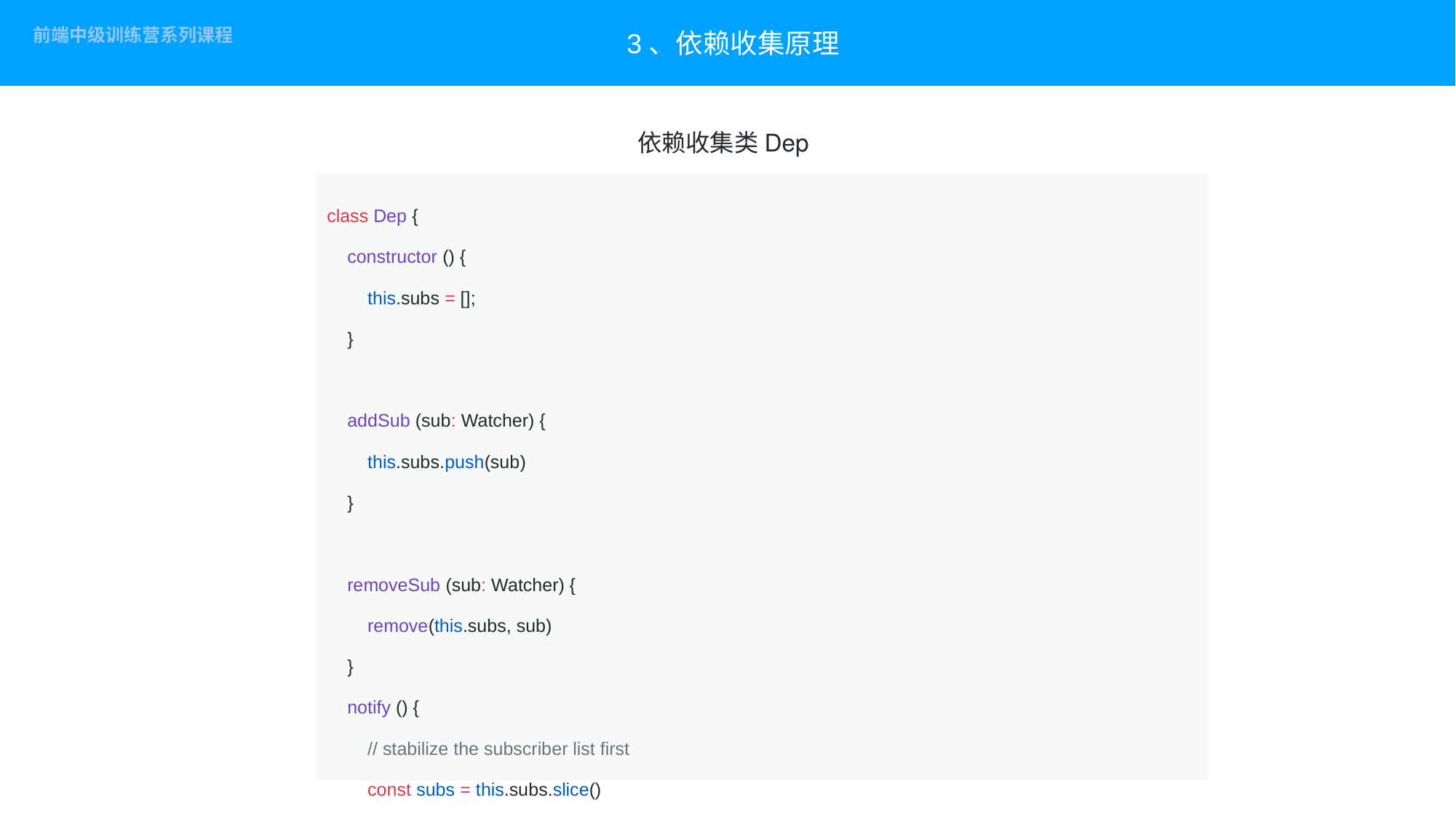

# 3、依赖收集原理
依赖收集类Dep
class Dep {
    constructor () {
        this.subs = [];
    }

    addSub (sub: Watcher) {
        this.subs.push(sub)
    }

    removeSub (sub: Watcher) {
        remove(this.subs, sub)
    }
    notify () {
        // stabilize the subscriber list first
        const subs = this.subs.slice()
        for (let i = 0, l = subs.length; i < l; i++) {
            subs[i].update()
        }
    }
}
function remove (arr, item) {
   …
}